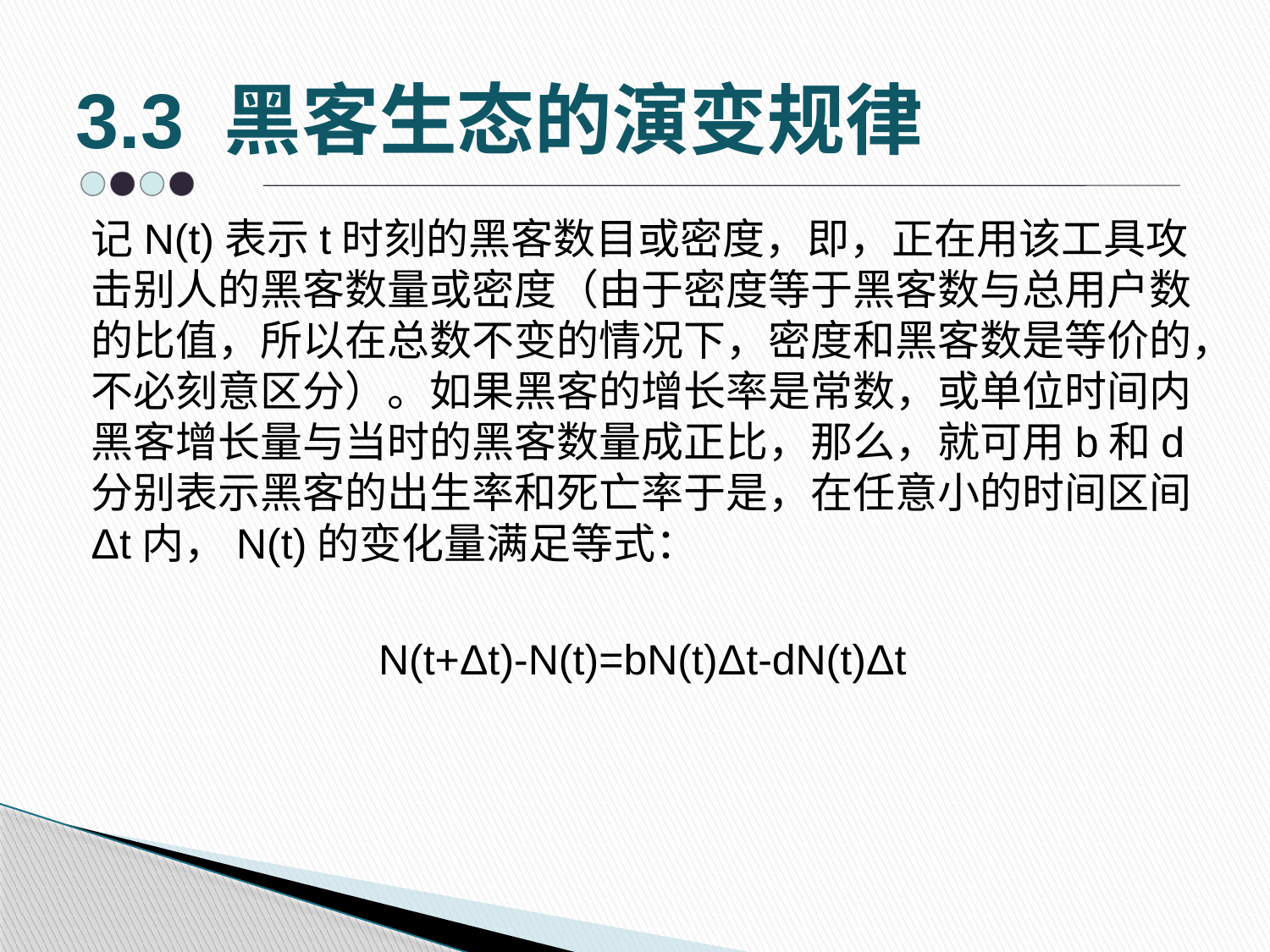

# 3.3 黑客生态的演变规律

记N(t)表示t时刻的黑客数目或密度，即，正在用该工具攻击别人的黑客数量或密度（由于密度等于黑客数与总用户数的比值，所以在总数不变的情况下，密度和黑客数是等价的，不必刻意区分）。如果黑客的增长率是常数，或单位时间内黑客增长量与当时的黑客数量成正比，那么，就可用b和d分别表示黑客的出生率和死亡率于是，在任意小的时间区间Δt内，N(t)的变化量满足等式：

N(t+Δt)-N(t)=bN(t)Δt-dN(t)Δt